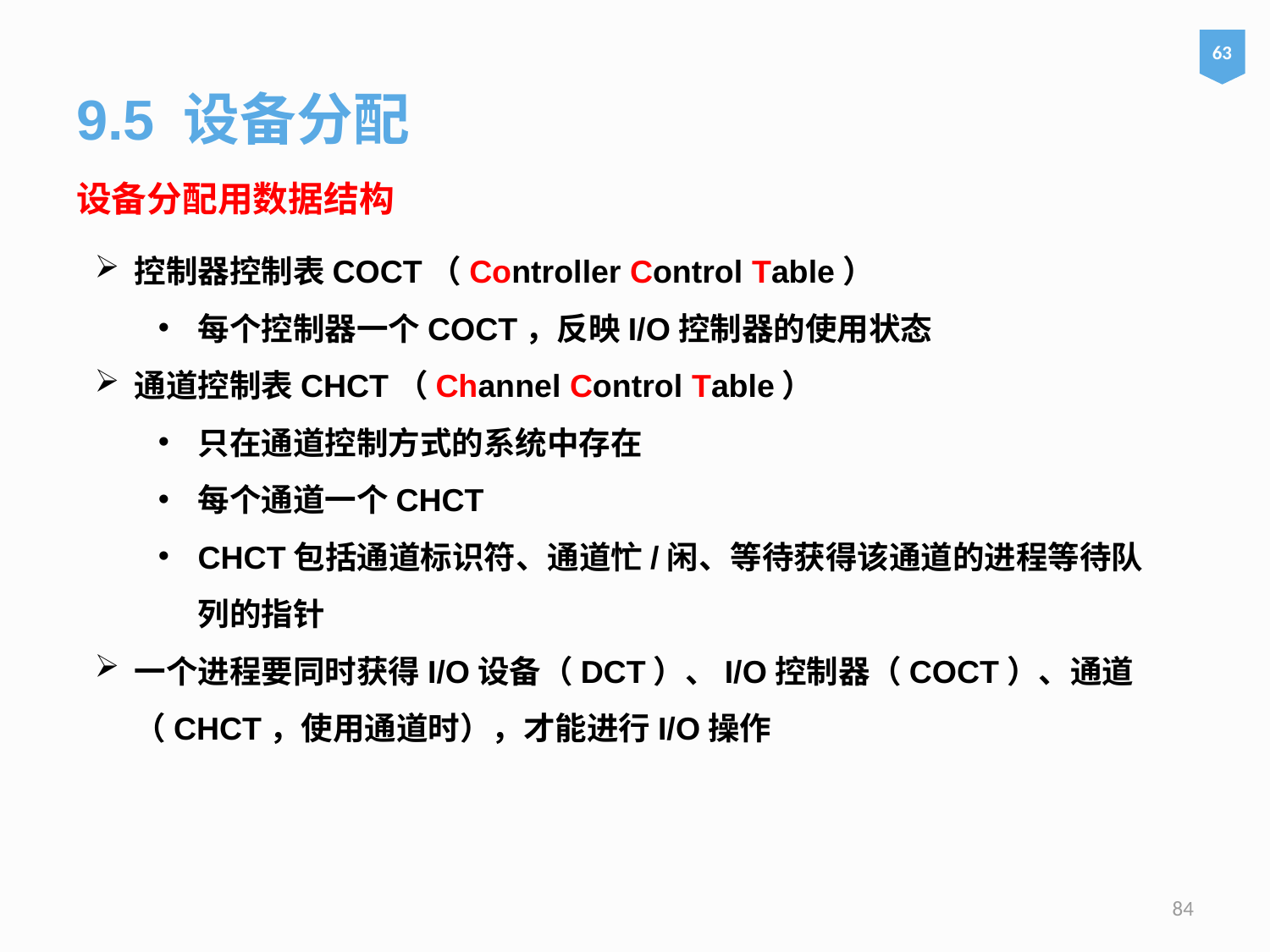

63
9.5 设备分配
设备分配用数据结构
控制器控制表COCT（Controller Control Table）
每个控制器一个COCT，反映I/O控制器的使用状态
通道控制表CHCT（Channel Control Table）
只在通道控制方式的系统中存在
每个通道一个CHCT
CHCT包括通道标识符、通道忙/闲、等待获得该通道的进程等待队列的指针
一个进程要同时获得I/O设备（DCT）、I/O控制器（COCT）、通道（CHCT，使用通道时），才能进行I/O操作
84